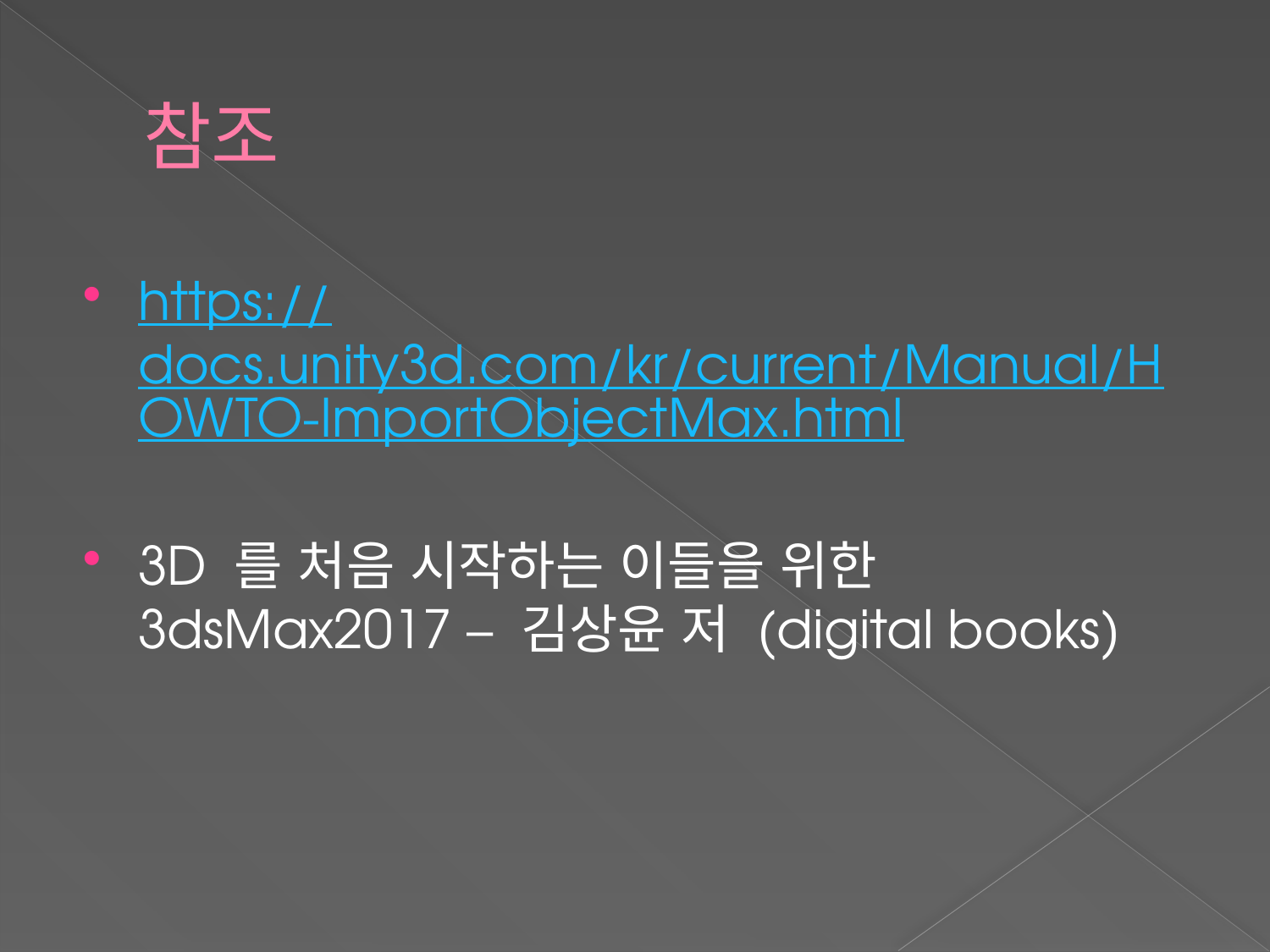

# 참조
https://docs.unity3d.com/kr/current/Manual/HOWTO-ImportObjectMax.html

3D 를 처음 시작하는 이들을 위한 3dsMax2017 – 김상윤 저 (digital books)